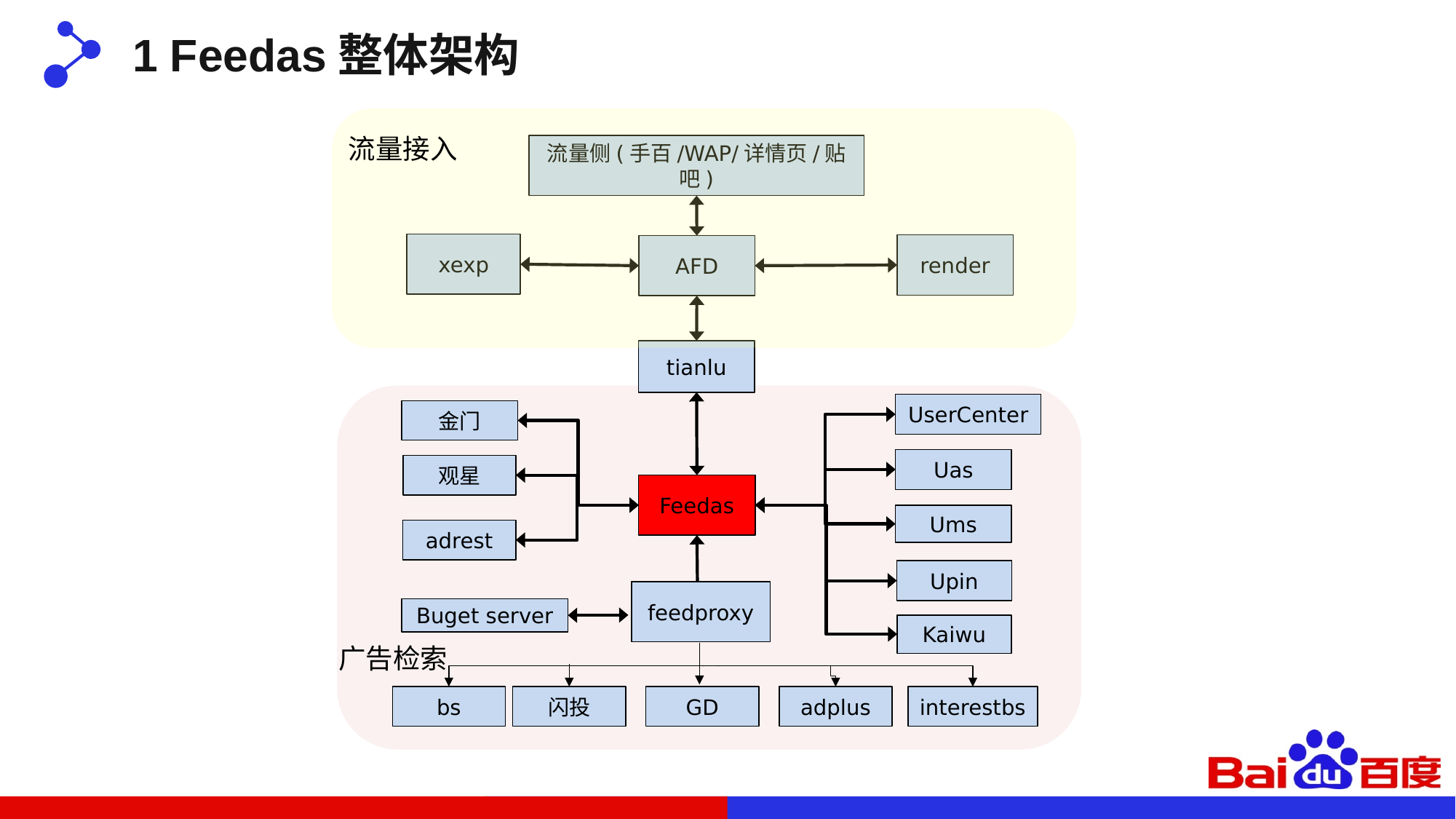

1 Feedas整体架构

流量接入
流量侧(手百/WAP/详情页/贴吧)
xexp
render
AFD
tianlu
金门
Uas
观星
Feedas
Ums
Upin
feedproxy
Kaiwu

UserCenter
adrest
Buget server
广告检索
bs
闪投
GD
adplus
interestbs